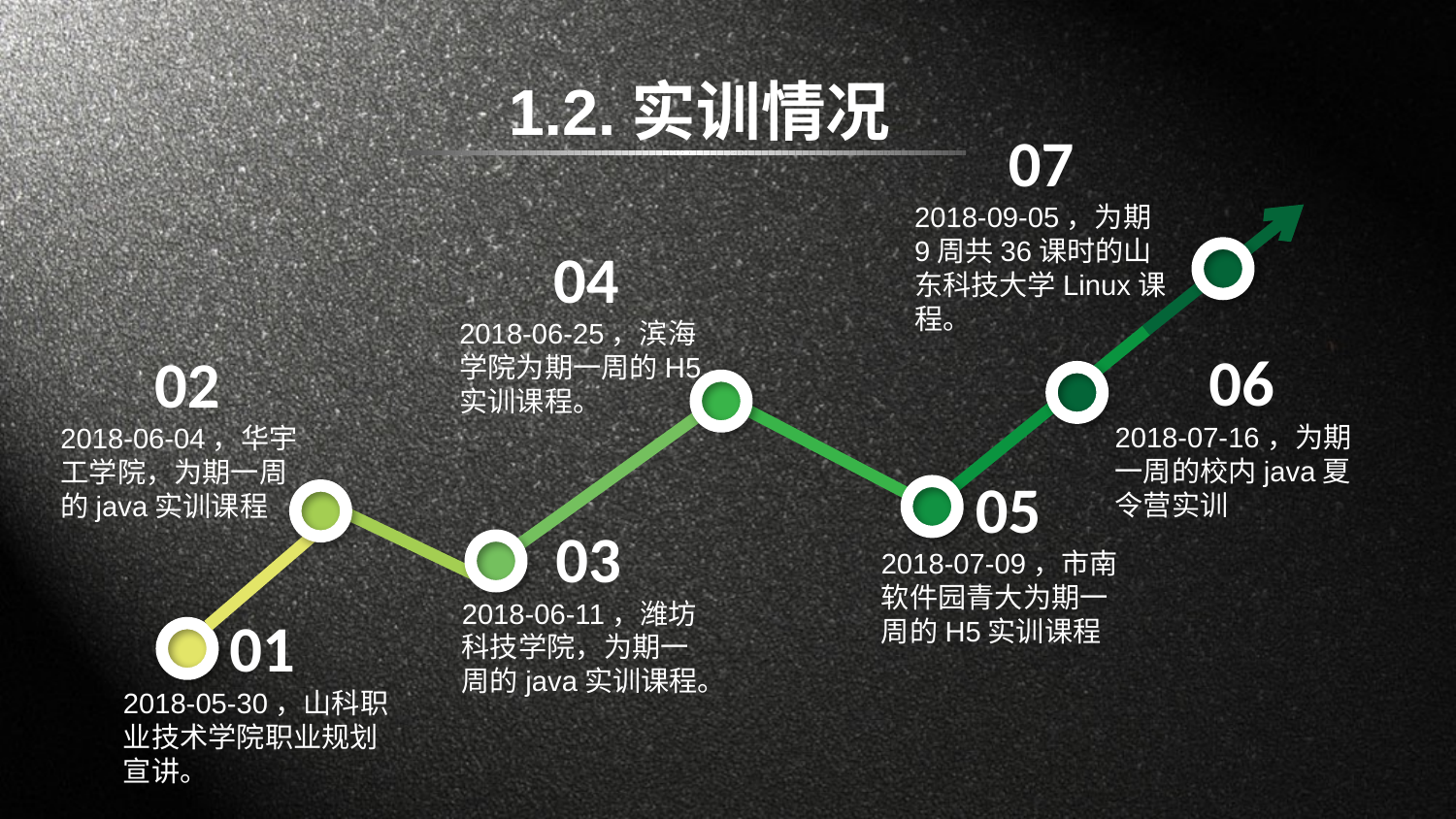

1.2.实训情况
07
2018-09-05，为期9周共36课时的山东科技大学Linux课程。

04
2018-06-25，滨海学院为期一周的H5实训课程。

06
2018-07-16，为期一周的校内java夏令营实训
02
2018-06-04，华宇工学院，为期一周的java实训课程
05
2018-07-09，市南软件园青大为期一周的H5实训课程
03
2018-06-11，潍坊科技学院，为期一周的java实训课程。
01
2018-05-30，山科职业技术学院职业规划宣讲。